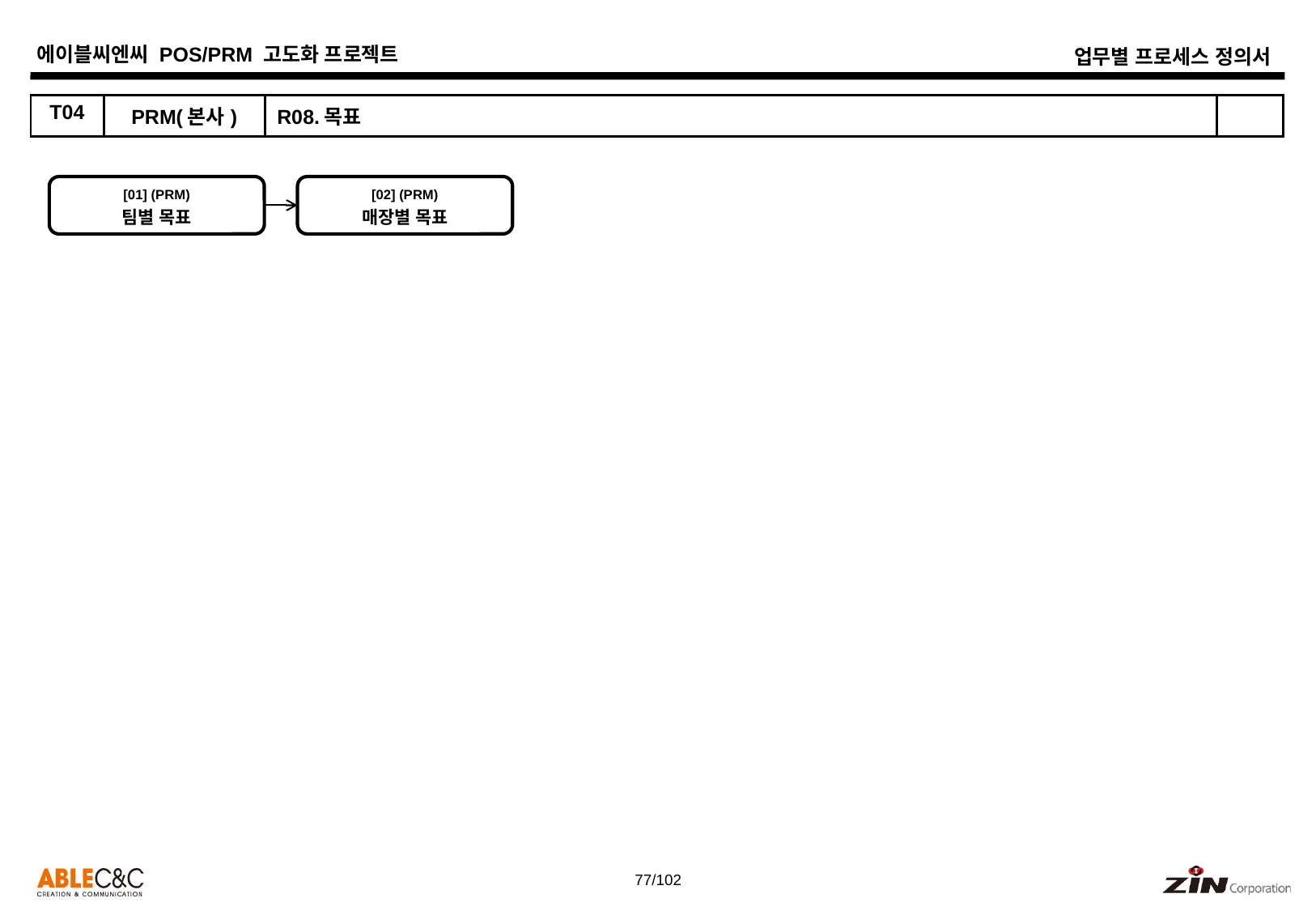

| T04 | PRM(본사) | R08.목표 |  |
| --- | --- | --- | --- |
[01] (PRM)
팀별 목표
[02] (PRM)
매장별 목표